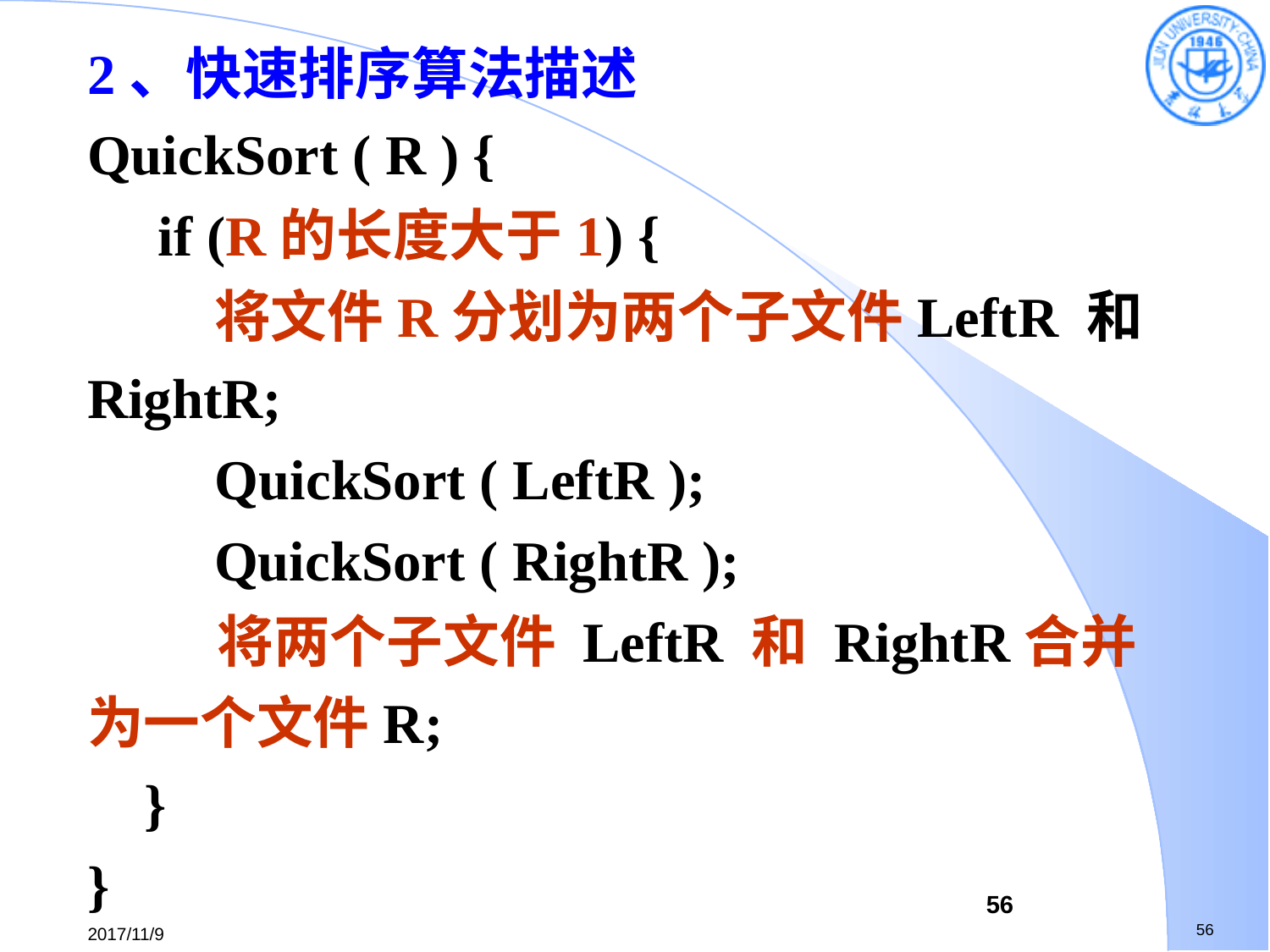

2、快速排序算法描述
QuickSort ( R ) {
     if (R的长度大于1) {
	将文件R分划为两个子文件LeftR 和 RightR;
         QuickSort ( LeftR );
	QuickSort ( RightR );
         将两个子文件 LeftR 和 RightR合并为一个文件R;
    }
}
56